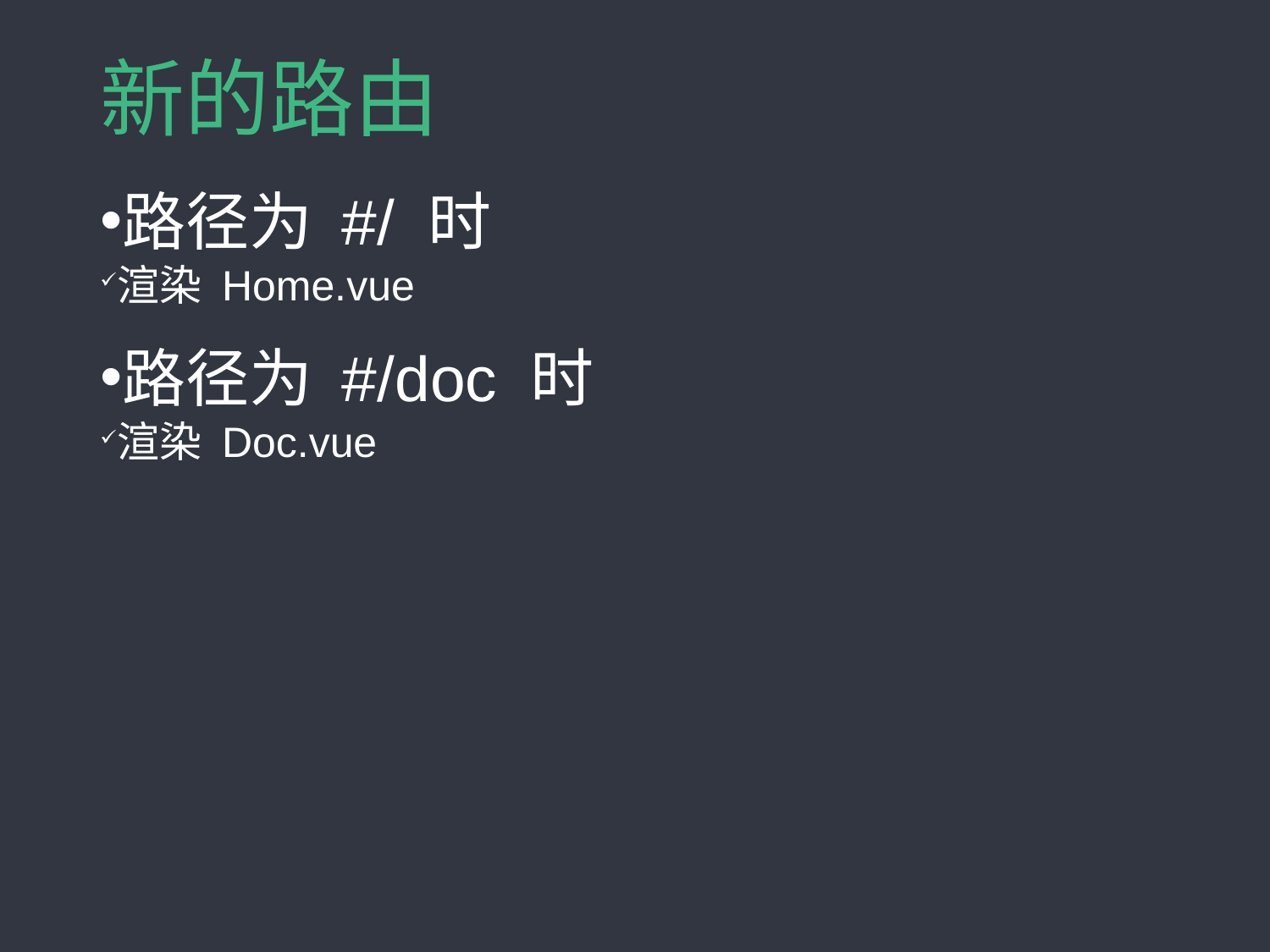

# 新的路由
路径为 #/ 时
渲染 Home.vue
路径为 #/doc 时
渲染 Doc.vue